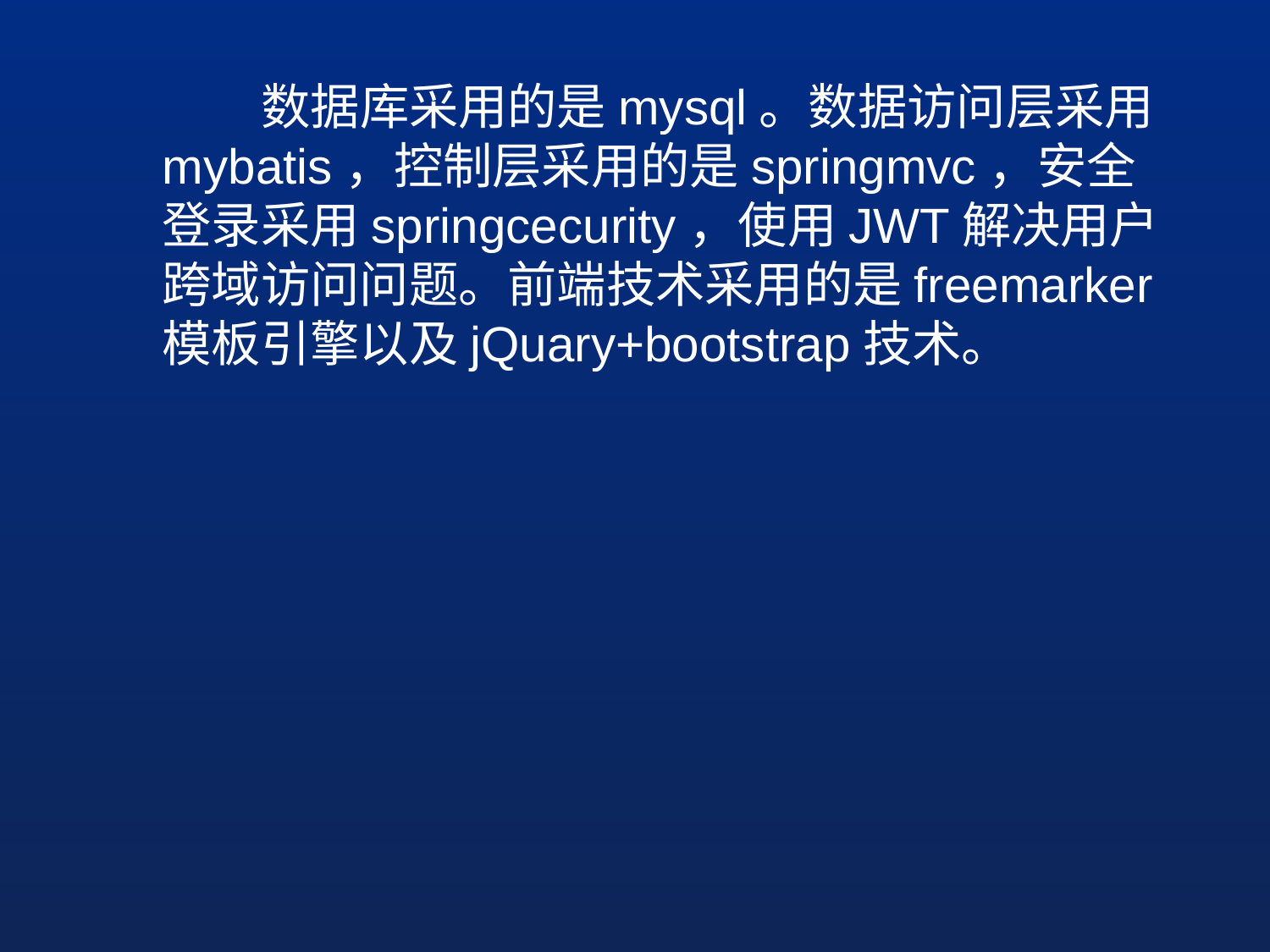

数据库采用的是mysql。数据访问层采用mybatis，控制层采用的是springmvc，安全登录采用springcecurity，使用JWT解决用户跨域访问问题。前端技术采用的是freemarker模板引擎以及jQuary+bootstrap技术。